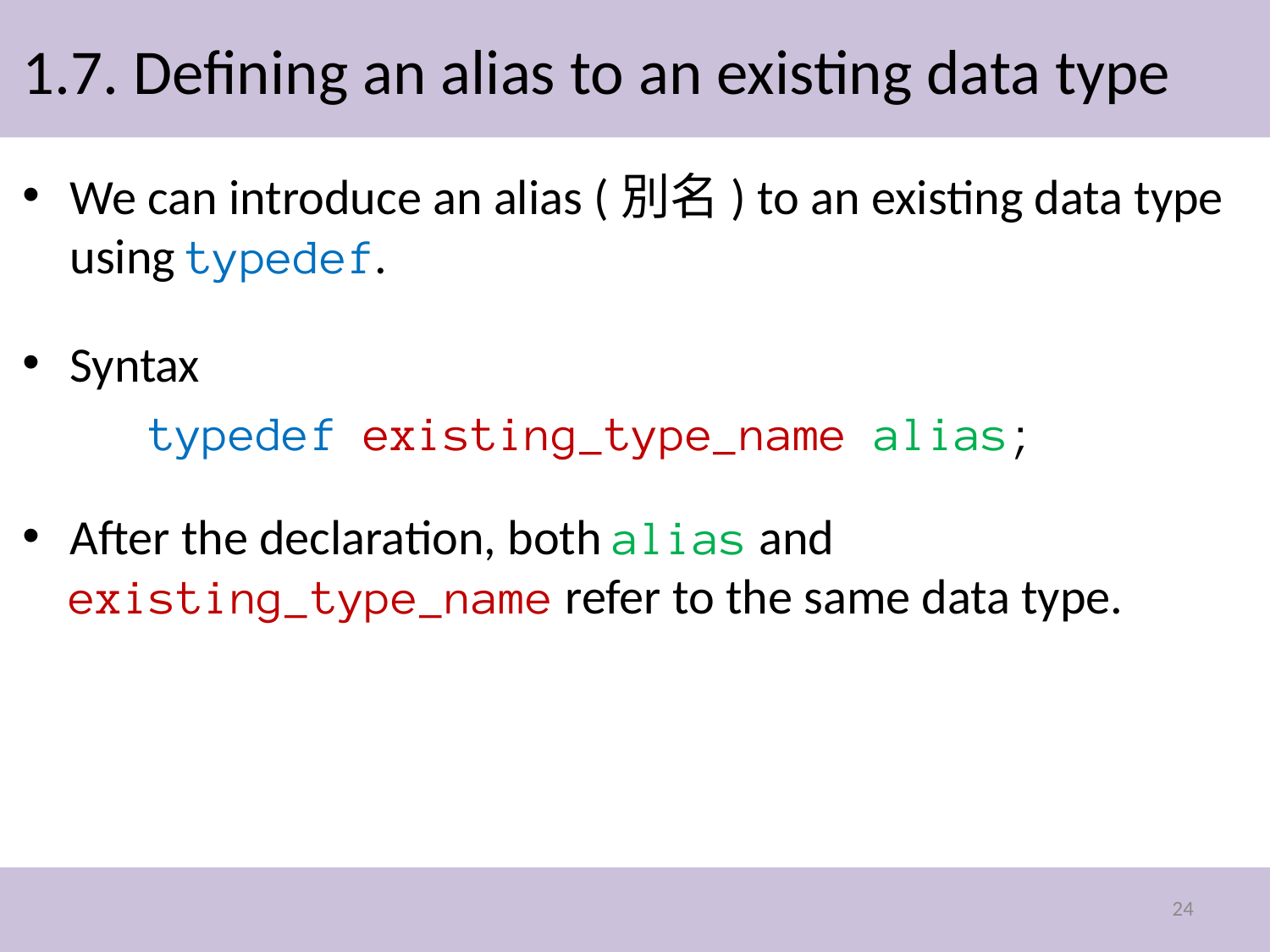

# 1.7. Defining an alias to an existing data type
We can introduce an alias (別名) to an existing data type using typedef.

Syntax
	typedef existing_type_name alias;

After the declaration, both alias and existing_type_name refer to the same data type.

24